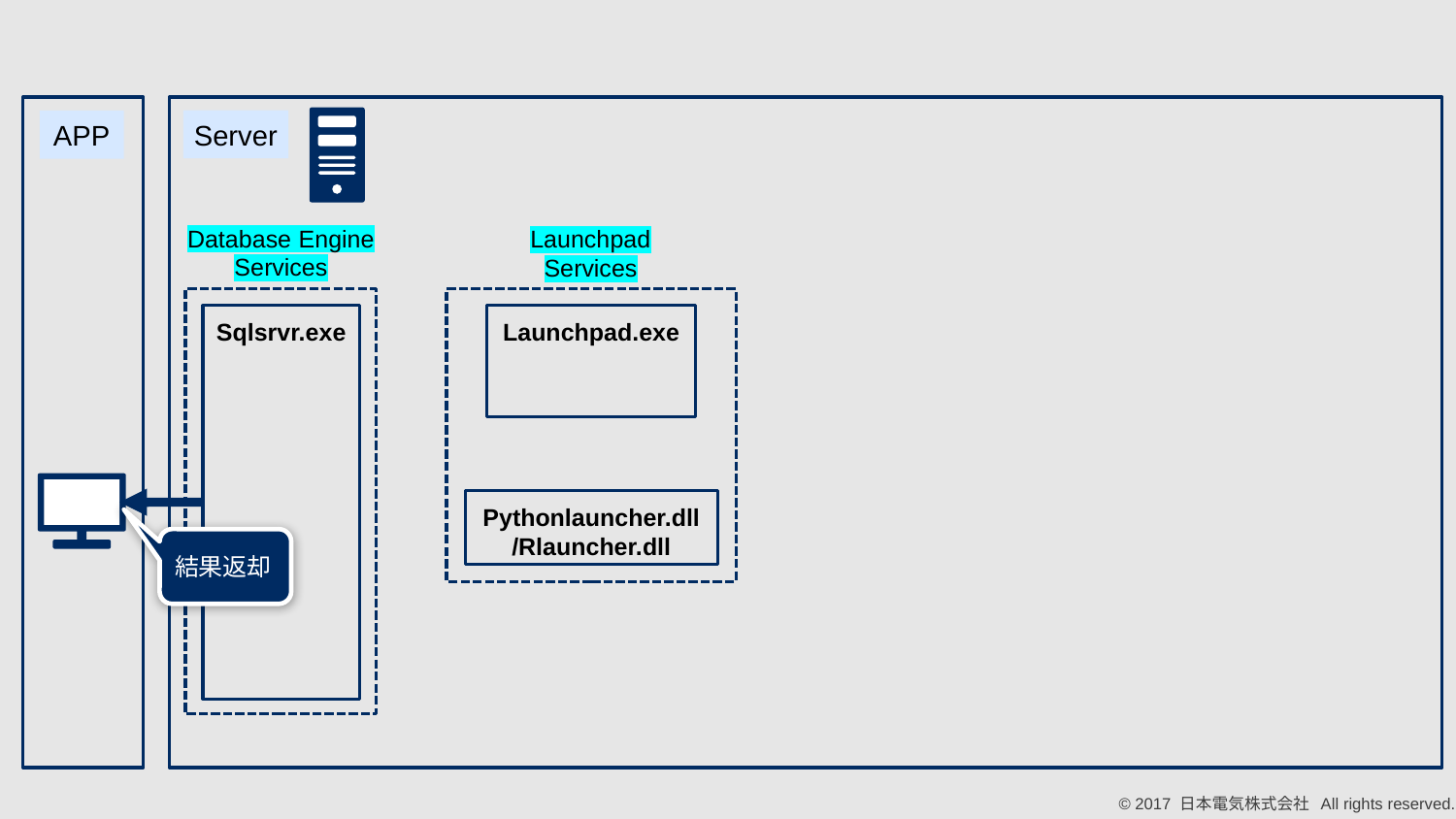

Server
APP
Database Engine
Services
Launchpad
Services

Sqlsrvr.exe
Launchpad.exe

Pythonlauncher.dll
/Rlauncher.dll
結果返却